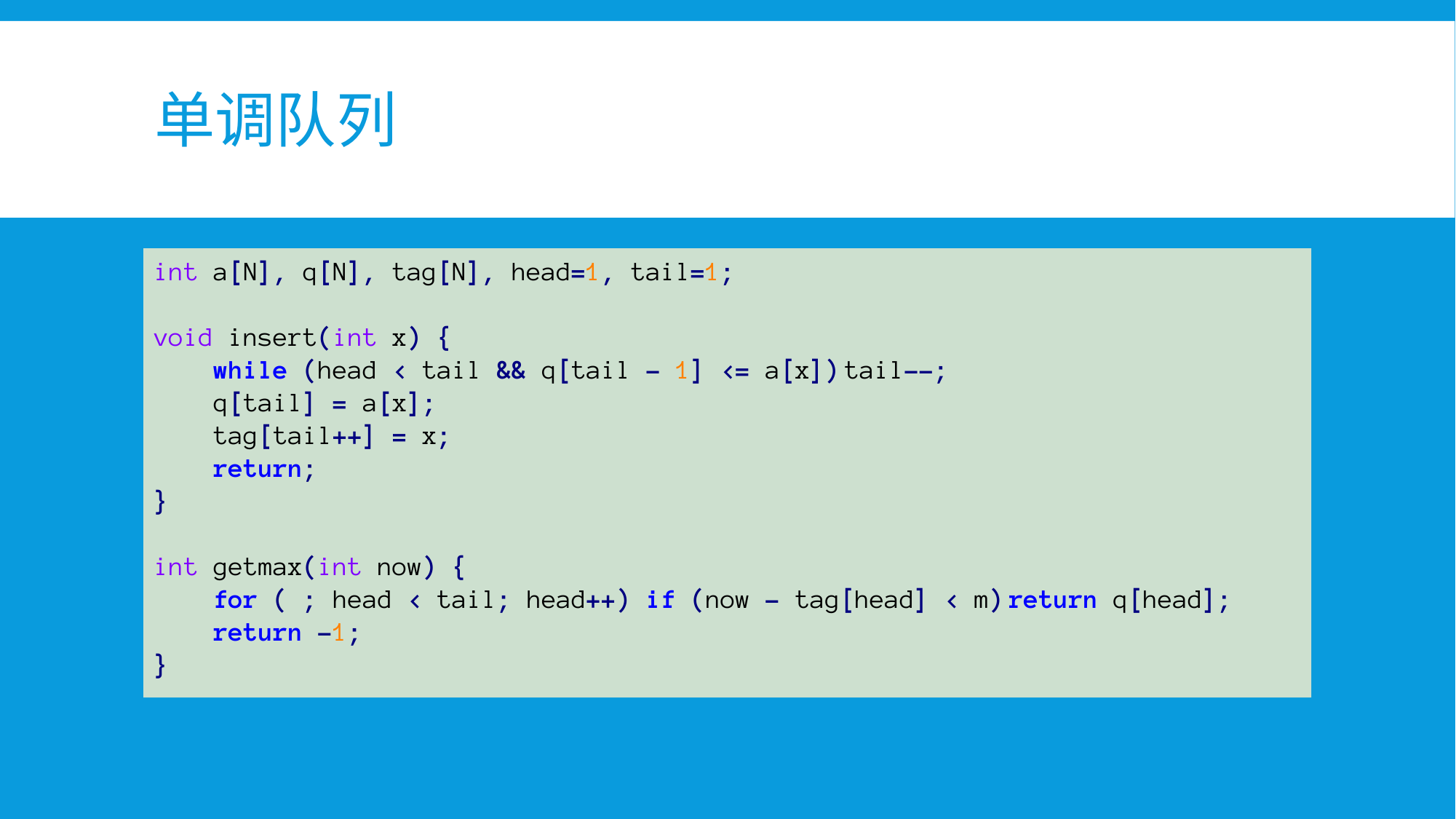

# 单调队列
int a[N], q[N], tag[N], head=1, tail=1;

void insert(int x) {
    while (head < tail && q[tail - 1] <= a[x]) tail--;
    q[tail] = a[x];
    tag[tail++] = x;
    return;
}

int getmax(int now) {
    for ( ; head < tail; head++) if (now - tag[head] < m) return q[head];
    return -1;
}